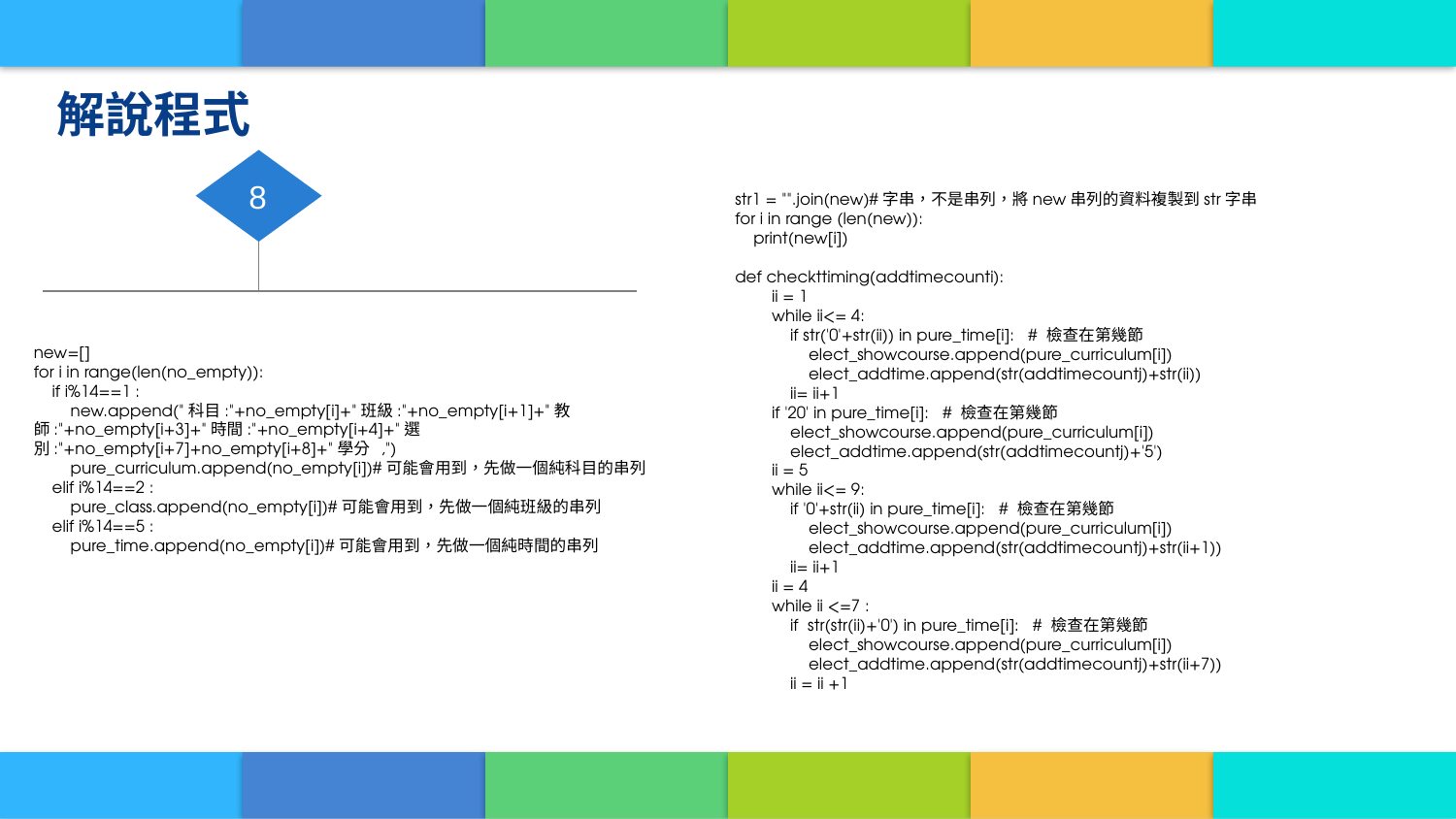

解說程式

8
str1 = "".join(new)#字串，不是串列，將new串列的資料複製到str字串
for i in range (len(new)):
    print(new[i])

def checkttiming(addtimecounti):
        ii = 1
        while ii<= 4:
            if str('0'+str(ii)) in pure_time[i]:   # 檢查在第幾節
                elect_showcourse.append(pure_curriculum[i])
                elect_addtime.append(str(addtimecountj)+str(ii))
            ii= ii+1
        if '20' in pure_time[i]:   # 檢查在第幾節
            elect_showcourse.append(pure_curriculum[i])
            elect_addtime.append(str(addtimecountj)+'5')
        ii = 5
        while ii<= 9:
            if '0'+str(ii) in pure_time[i]:   # 檢查在第幾節
                elect_showcourse.append(pure_curriculum[i])
                elect_addtime.append(str(addtimecountj)+str(ii+1))
            ii= ii+1
        ii = 4
        while ii <=7 :
            if  str(str(ii)+'0') in pure_time[i]:   # 檢查在第幾節
                elect_showcourse.append(pure_curriculum[i])
                elect_addtime.append(str(addtimecountj)+str(ii+7))
            ii = ii +1
new=[]
for i in range(len(no_empty)):
    if i%14==1 :
        new.append("科目:"+no_empty[i]+"班級:"+no_empty[i+1]+"教師:"+no_empty[i+3]+"時間:"+no_empty[i+4]+"選別:"+no_empty[i+7]+no_empty[i+8]+"學分  ,")
        pure_curriculum.append(no_empty[i])#可能會用到，先做一個純科目的串列
    elif i%14==2 :
        pure_class.append(no_empty[i])#可能會用到，先做一個純班級的串列
    elif i%14==5 :
        pure_time.append(no_empty[i])#可能會用到，先做一個純時間的串列